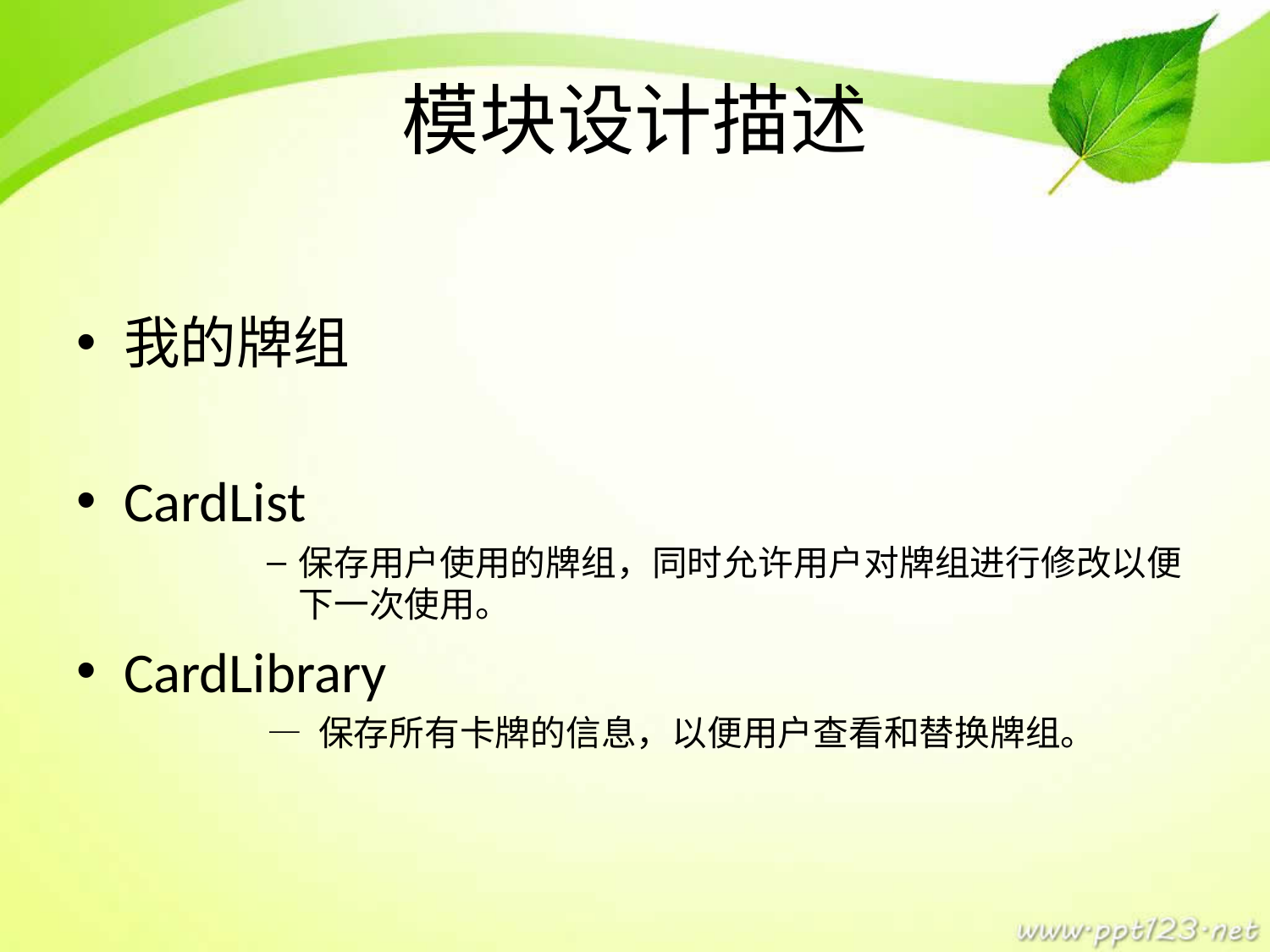

# 模块设计描述

我的牌组

CardList
保存用户使用的牌组，同时允许用户对牌组进行修改以便下一次使用。
CardLibrary
— 保存所有卡牌的信息，以便用户查看和替换牌组。